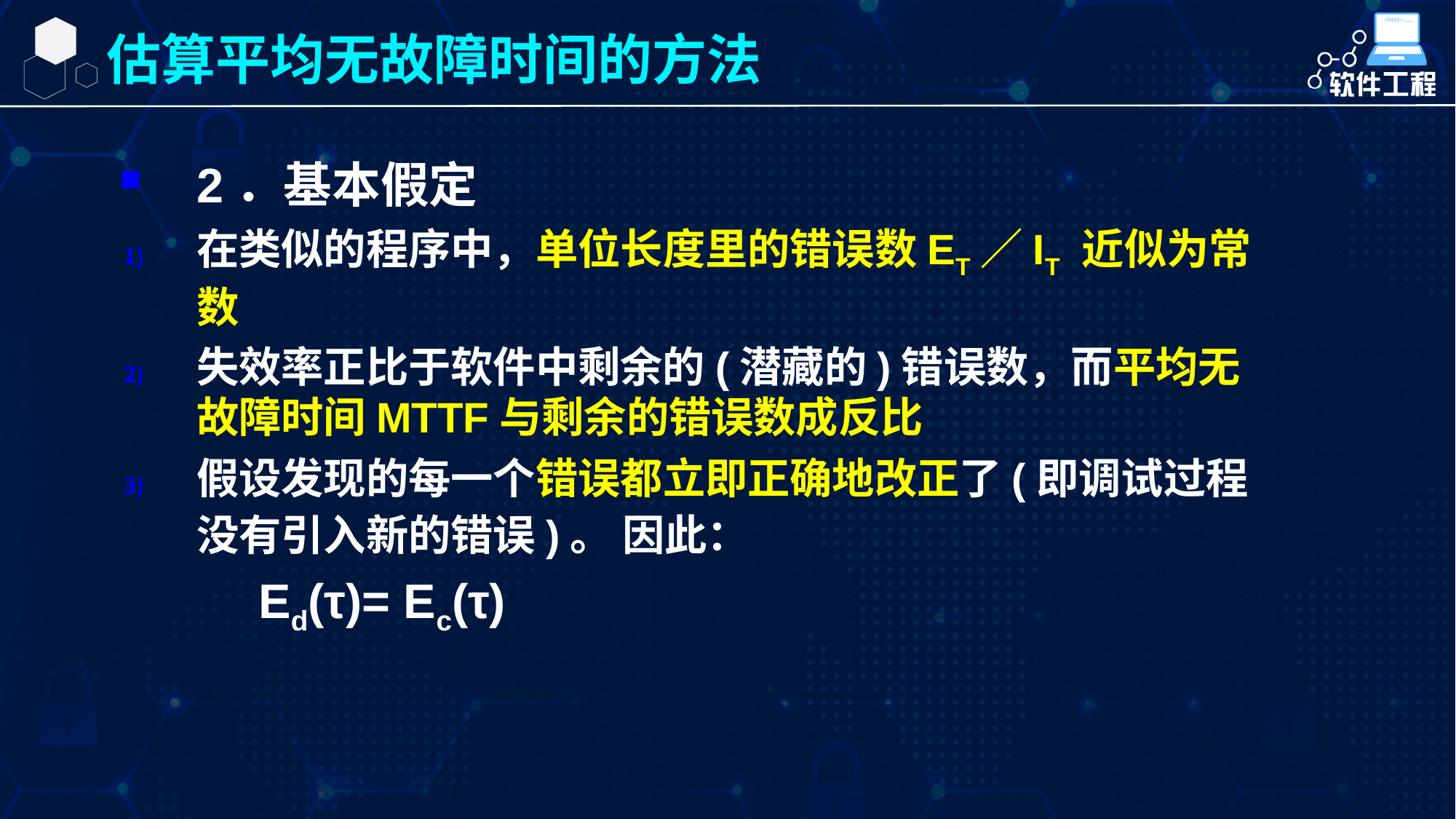

估算平均无故障时间的方法
2．基本假定
在类似的程序中，单位长度里的错误数ET／IT 近似为常数
失效率正比于软件中剩余的(潜藏的)错误数，而平均无故障时间MTTF与剩余的错误数成反比
假设发现的每一个错误都立即正确地改正了(即调试过程没有引入新的错误)。 因此：
          Ed(τ)= Ec(τ)